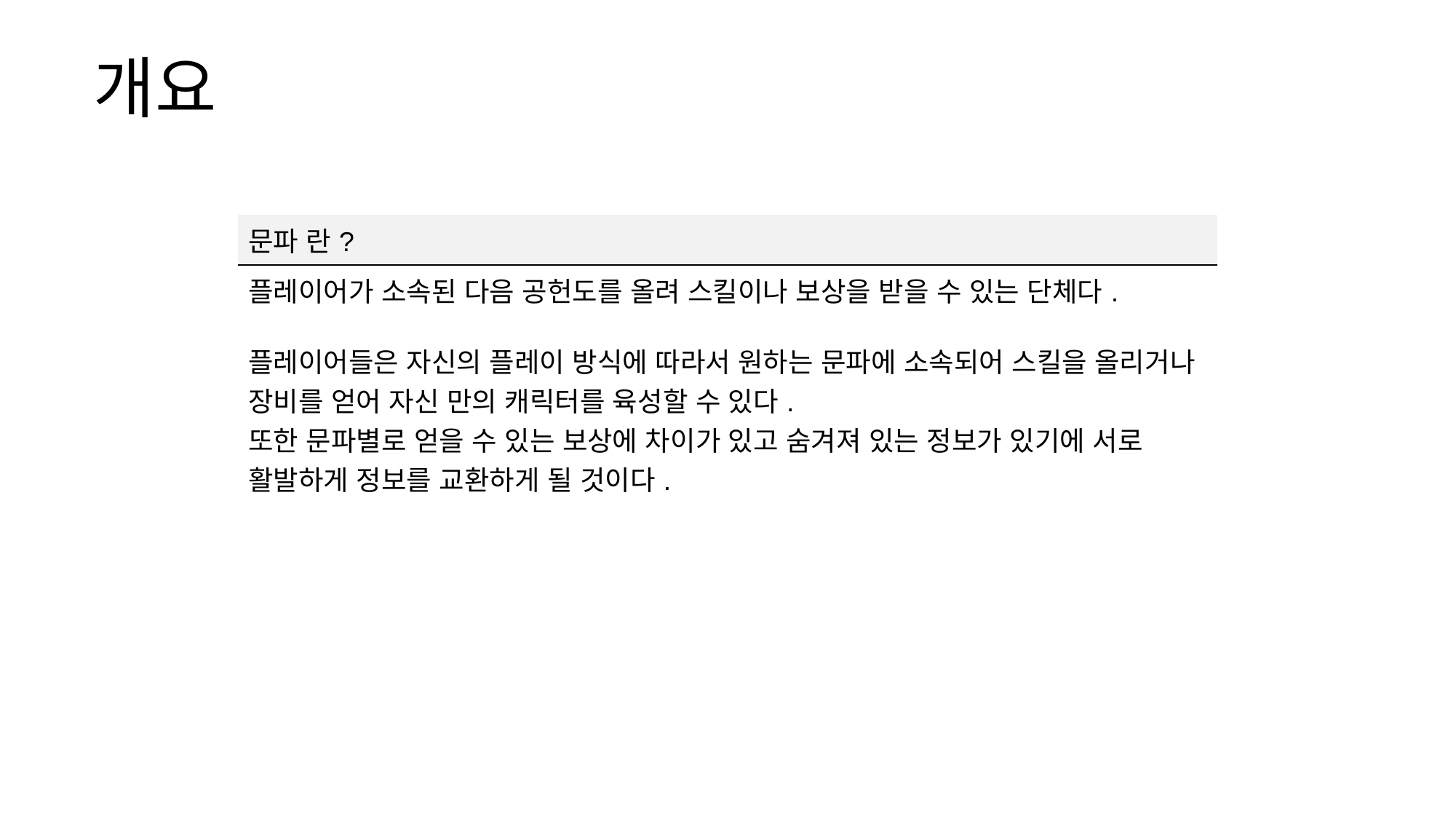

개요
| 문파 란? |
| --- |
| 플레이어가 소속된 다음 공헌도를 올려 스킬이나 보상을 받을 수 있는 단체다. 플레이어들은 자신의 플레이 방식에 따라서 원하는 문파에 소속되어 스킬을 올리거나 장비를 얻어 자신 만의 캐릭터를 육성할 수 있다. 또한 문파별로 얻을 수 있는 보상에 차이가 있고 숨겨져 있는 정보가 있기에 서로 활발하게 정보를 교환하게 될 것이다. |